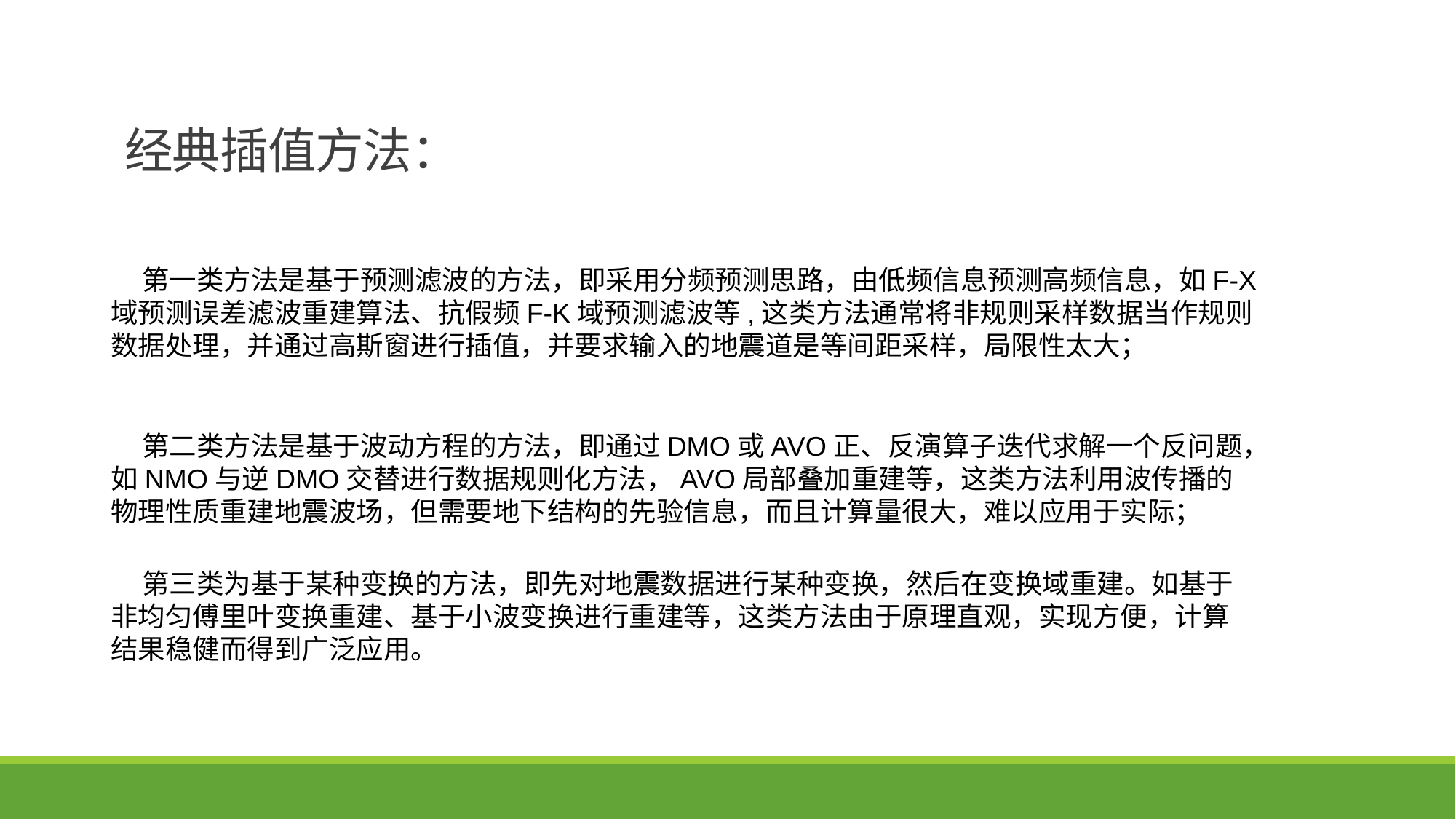

# 经典插值方法：
    第一类方法是基于预测滤波的方法，即采用分频预测思路，由低频信息预测高频信息，如F-X域预测误差滤波重建算法、抗假频F-K域预测滤波等,这类方法通常将非规则采样数据当作规则数据处理，并通过高斯窗进行插值，并要求输入的地震道是等间距采样，局限性太大；
    第二类方法是基于波动方程的方法，即通过DMO或AVO正、反演算子迭代求解一个反问题，如NMO与逆DMO交替进行数据规则化方法，AVO局部叠加重建等，这类方法利用波传播的物理性质重建地震波场，但需要地下结构的先验信息，而且计算量很大，难以应用于实际；
    第三类为基于某种变换的方法，即先对地震数据进行某种变换，然后在变换域重建。如基于非均匀傅里叶变换重建、基于小波变换进行重建等，这类方法由于原理直观，实现方便，计算结果稳健而得到广泛应用。